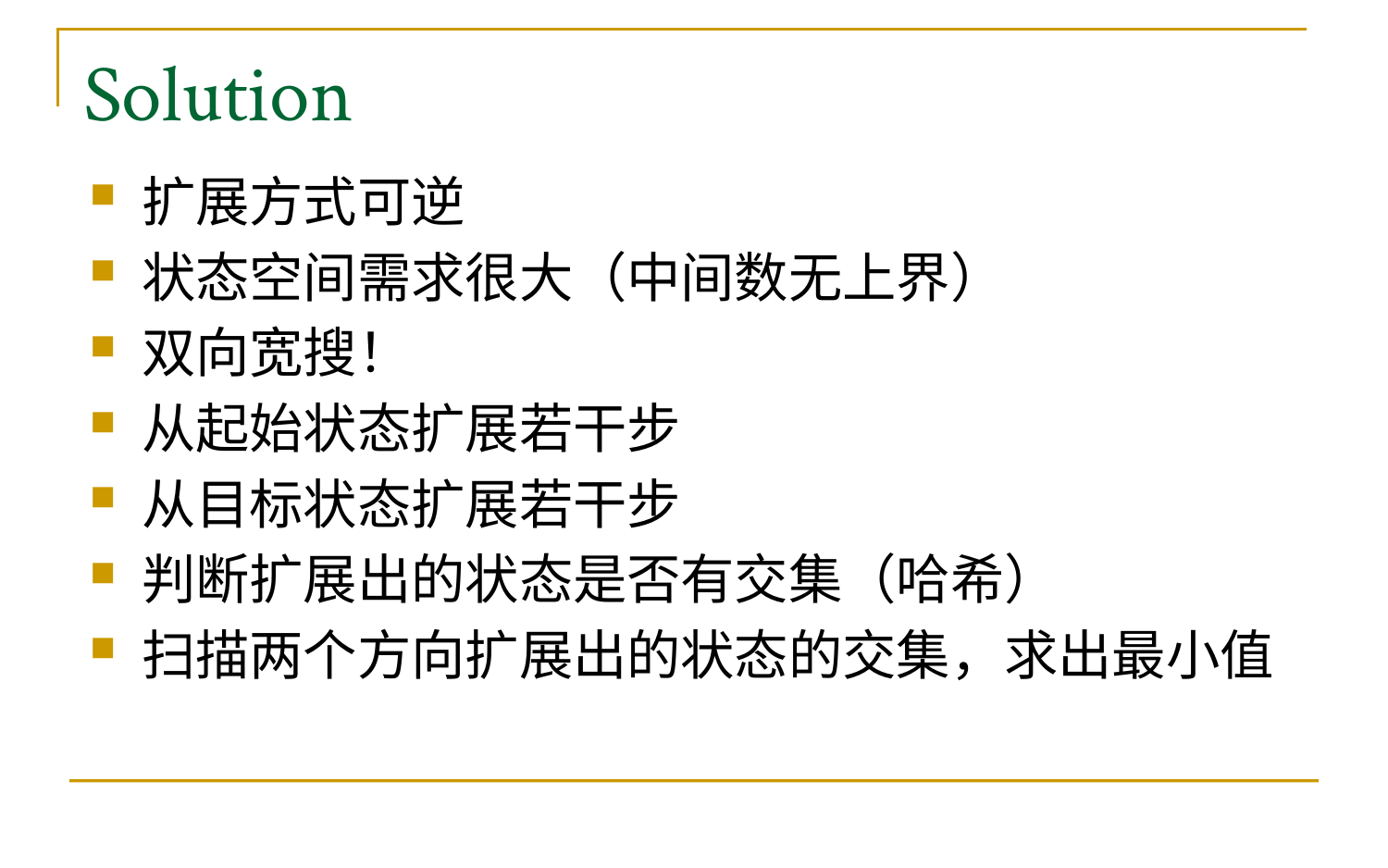

# Solution
扩展方式可逆
状态空间需求很大（中间数无上界）
双向宽搜！
从起始状态扩展若干步
从目标状态扩展若干步
判断扩展出的状态是否有交集（哈希）
扫描两个方向扩展出的状态的交集，求出最小值